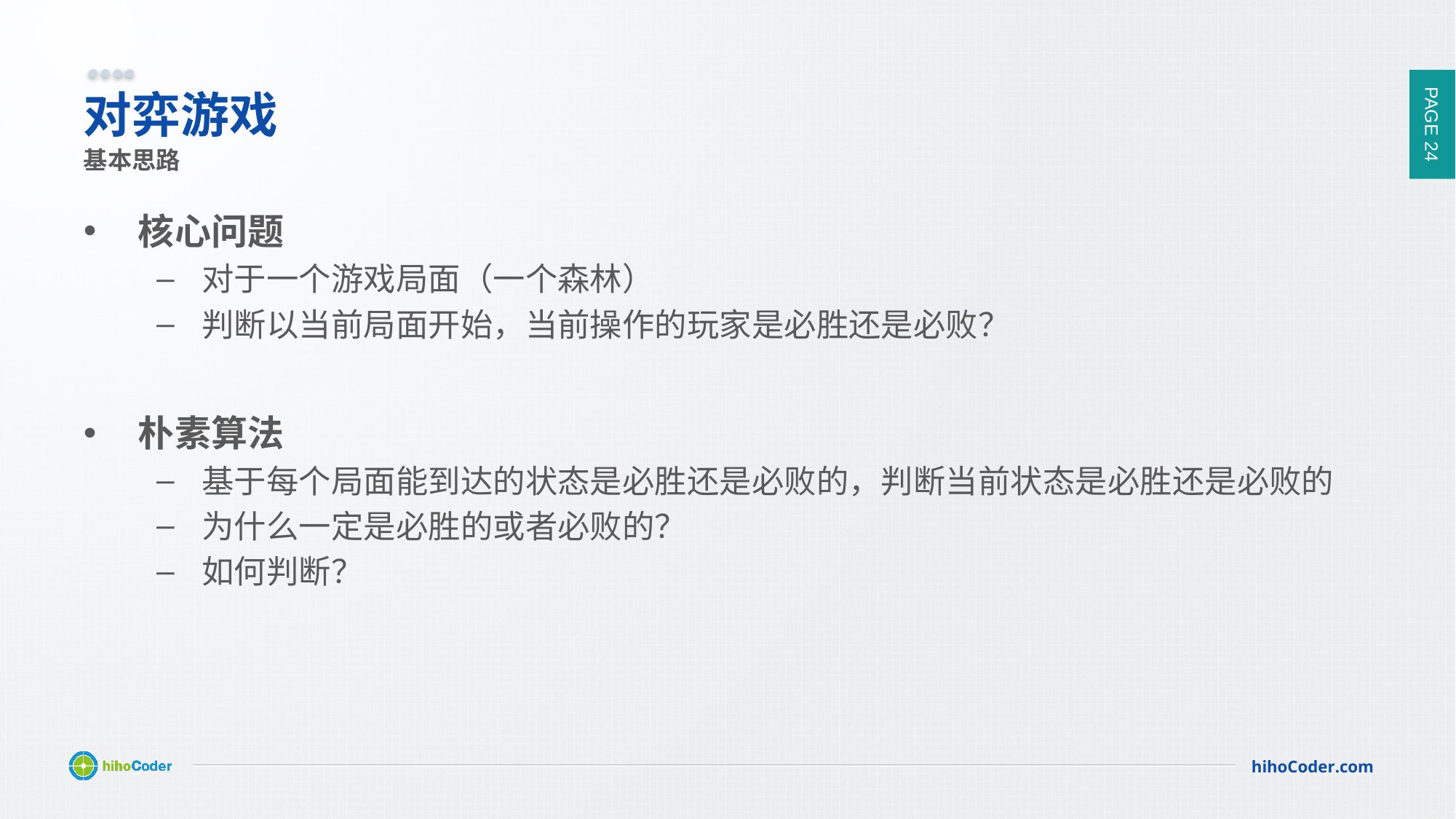

# 对弈游戏
基本思路
核心问题
对于一个游戏局面（一个森林）
判断以当前局面开始，当前操作的玩家是必胜还是必败？

朴素算法
基于每个局面能到达的状态是必胜还是必败的，判断当前状态是必胜还是必败的
为什么一定是必胜的或者必败的？
如何判断？